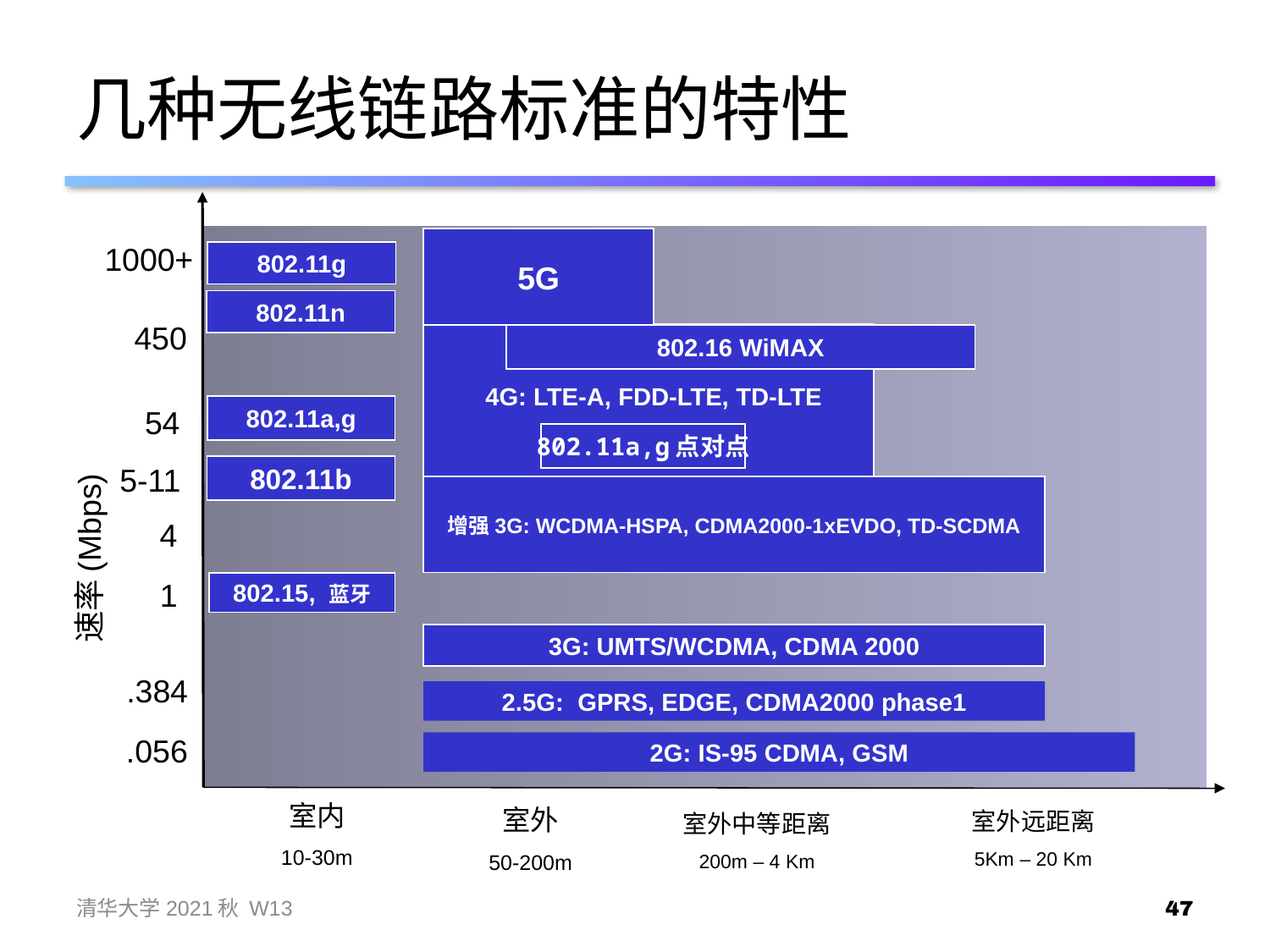

# 几种无线链路标准的特性

5G
1000+
802.11g
802.11n
450

802.16 WiMAX
4G: LTE-A, FDD-LTE, TD-LTE
802.11a,g
54
802.11a,g点对点
5-11
802.11b
增强3G: WCDMA-HSPA, CDMA2000-1xEVDO, TD-SCDMA
4
速率(Mbps)
1
802.15, 蓝牙
3G: UMTS/WCDMA, CDMA 2000
.384
2.5G:  GPRS, EDGE, CDMA2000 phase1
.056
2G: IS-95 CDMA, GSM
室内
10-30m
室外
50-200m
室外远距离
5Km – 20 Km
室外中等距离
200m – 4 Km

清华大学2021秋 W13
47